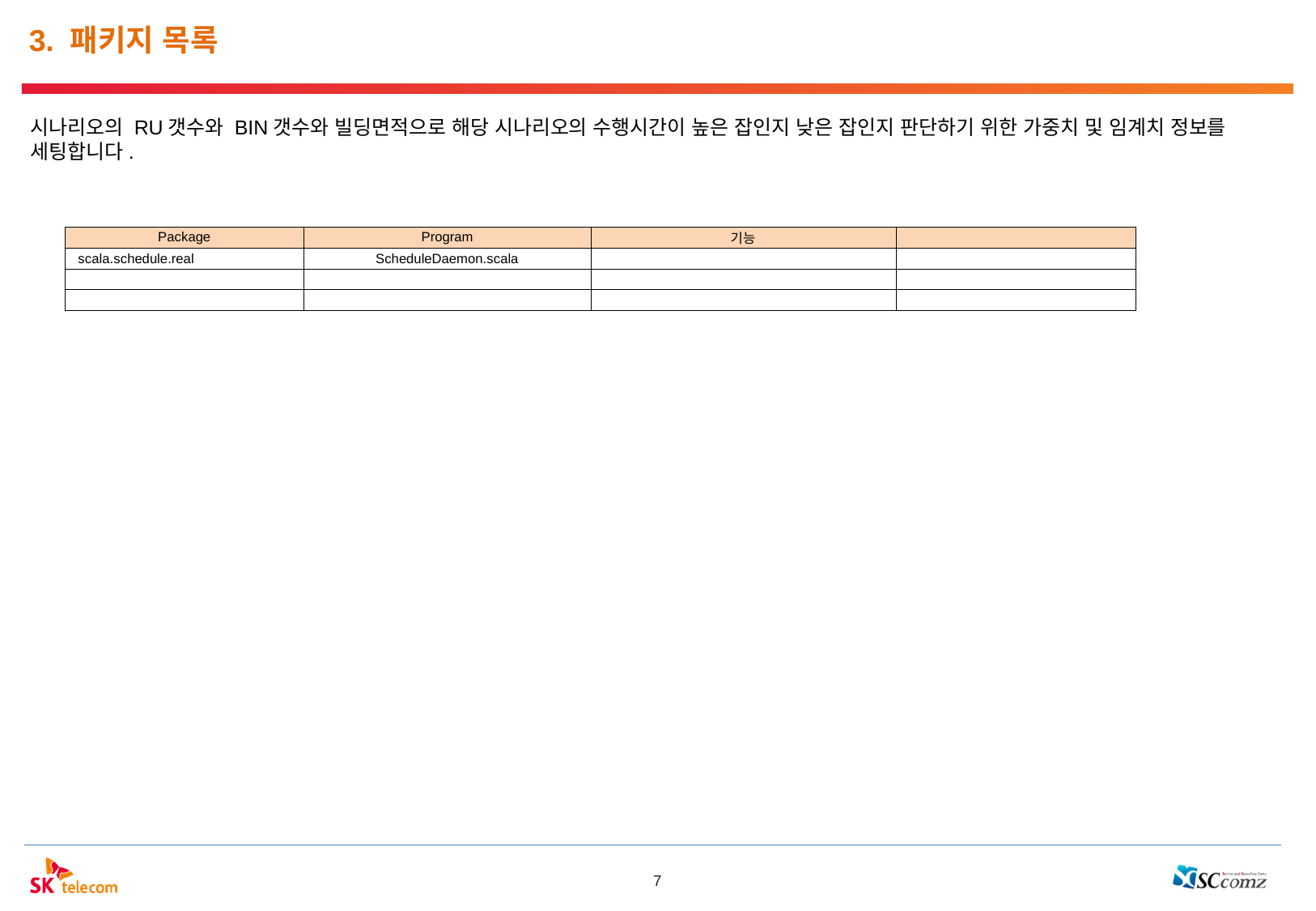

3. 패키지 목록
시나리오의 RU갯수와 BIN갯수와 빌딩면적으로 해당 시나리오의 수행시간이 높은 잡인지 낮은 잡인지 판단하기 위한 가중치 및 임계치 정보를 세팅합니다.
| Package | Program | 기능 |  |
| --- | --- | --- | --- |
| scala.schedule.real | ScheduleDaemon.scala |  |  |
|  |  |  |  |
|  |  |  |  |